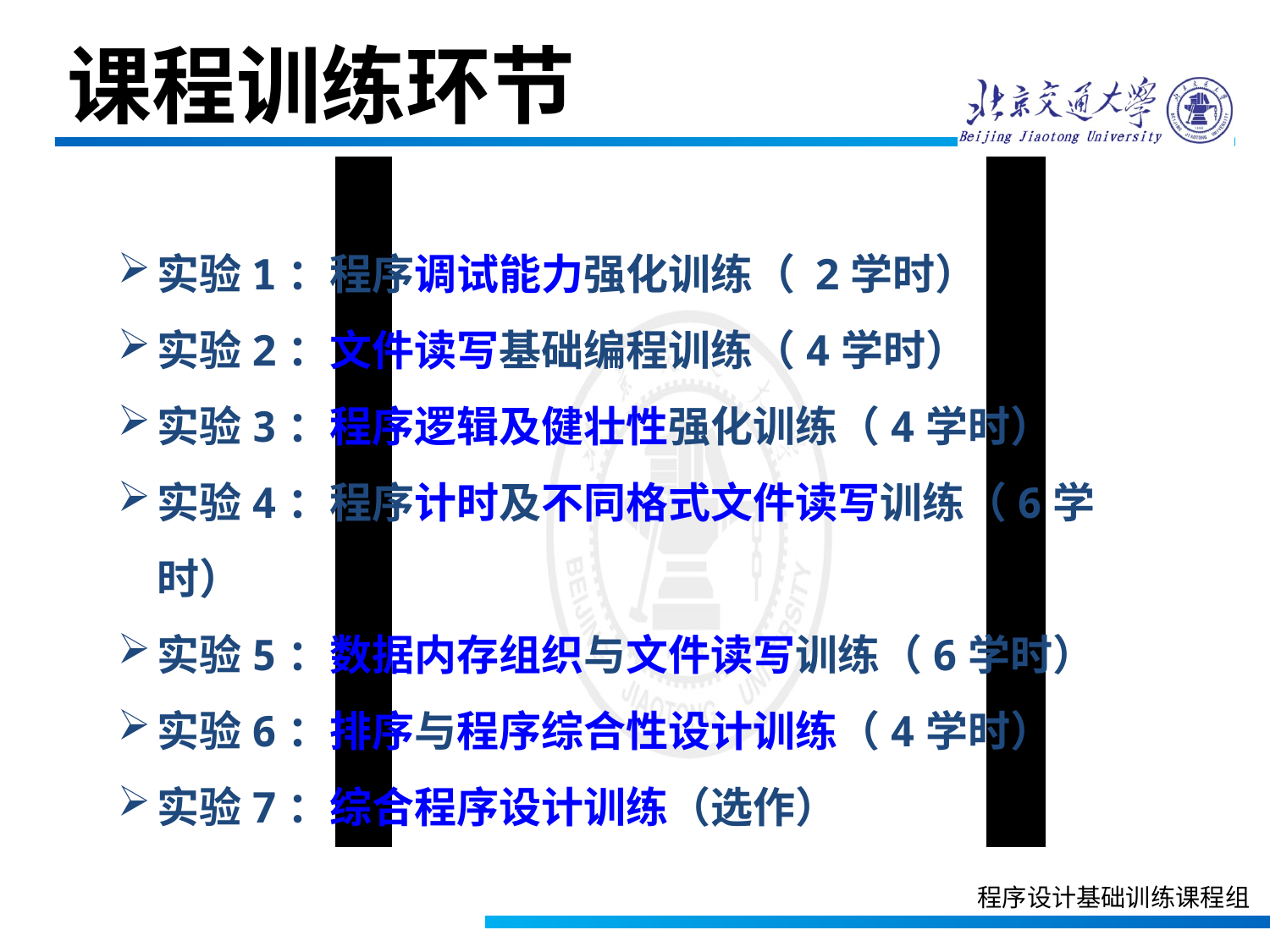

课程训练环节
实验1：程序调试能力强化训练（ 2学时）
实验2：文件读写基础编程训练（4学时）
实验3：程序逻辑及健壮性强化训练（4学时）
实验4：程序计时及不同格式文件读写训练（6学时）
实验5：数据内存组织与文件读写训练（6学时）
实验6：排序与程序综合性设计训练（4学时）
实验7：综合程序设计训练（选作）
程序设计基础训练课程组